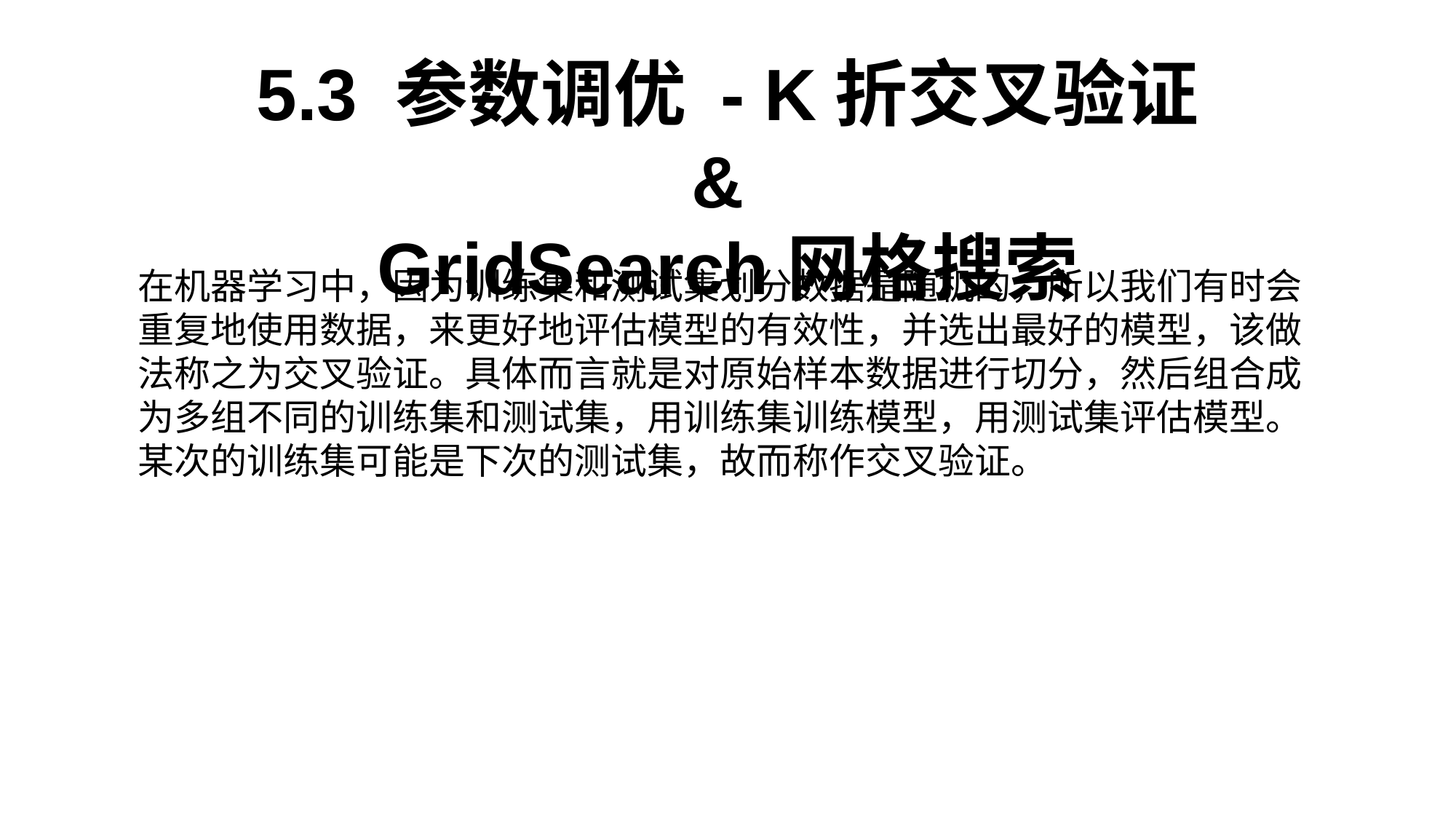

5.3 参数调优 - K折交叉验证 &
GridSearch网格搜索
在机器学习中，因为训练集和测试集划分数据是随机的，所以我们有时会重复地使用数据，来更好地评估模型的有效性，并选出最好的模型，该做法称之为交叉验证。具体而言就是对原始样本数据进行切分，然后组合成为多组不同的训练集和测试集，用训练集训练模型，用测试集评估模型。某次的训练集可能是下次的测试集，故而称作交叉验证。